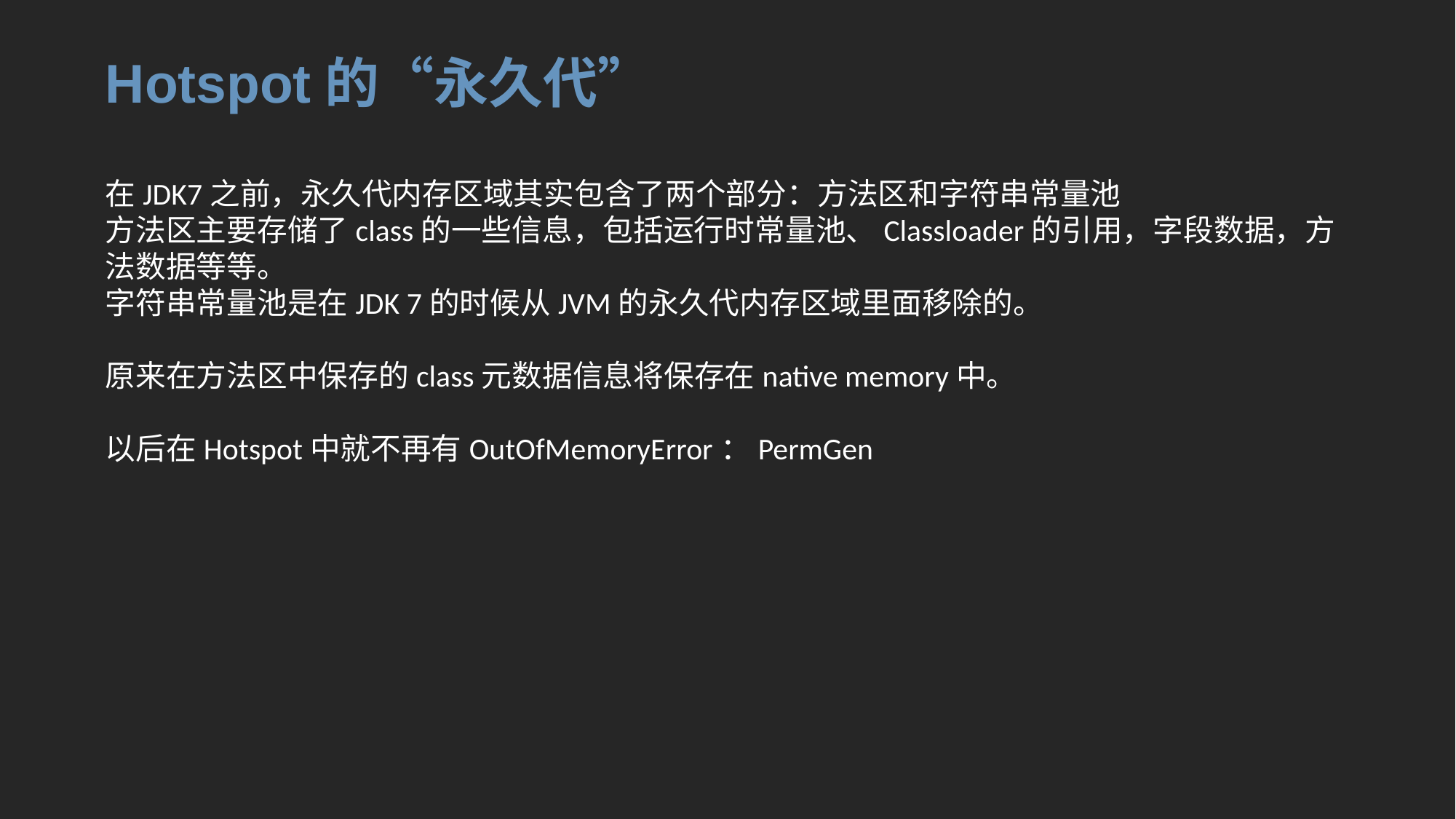

# Hotspot的“永久代”
在JDK7之前，永久代内存区域其实包含了两个部分：方法区和字符串常量池
方法区主要存储了class的一些信息，包括运行时常量池、Classloader的引用，字段数据，方法数据等等。
字符串常量池是在JDK 7的时候从JVM的永久代内存区域里面移除的。

原来在方法区中保存的class元数据信息将保存在native memory中。

以后在Hotspot中就不再有OutOfMemoryError：PermGen